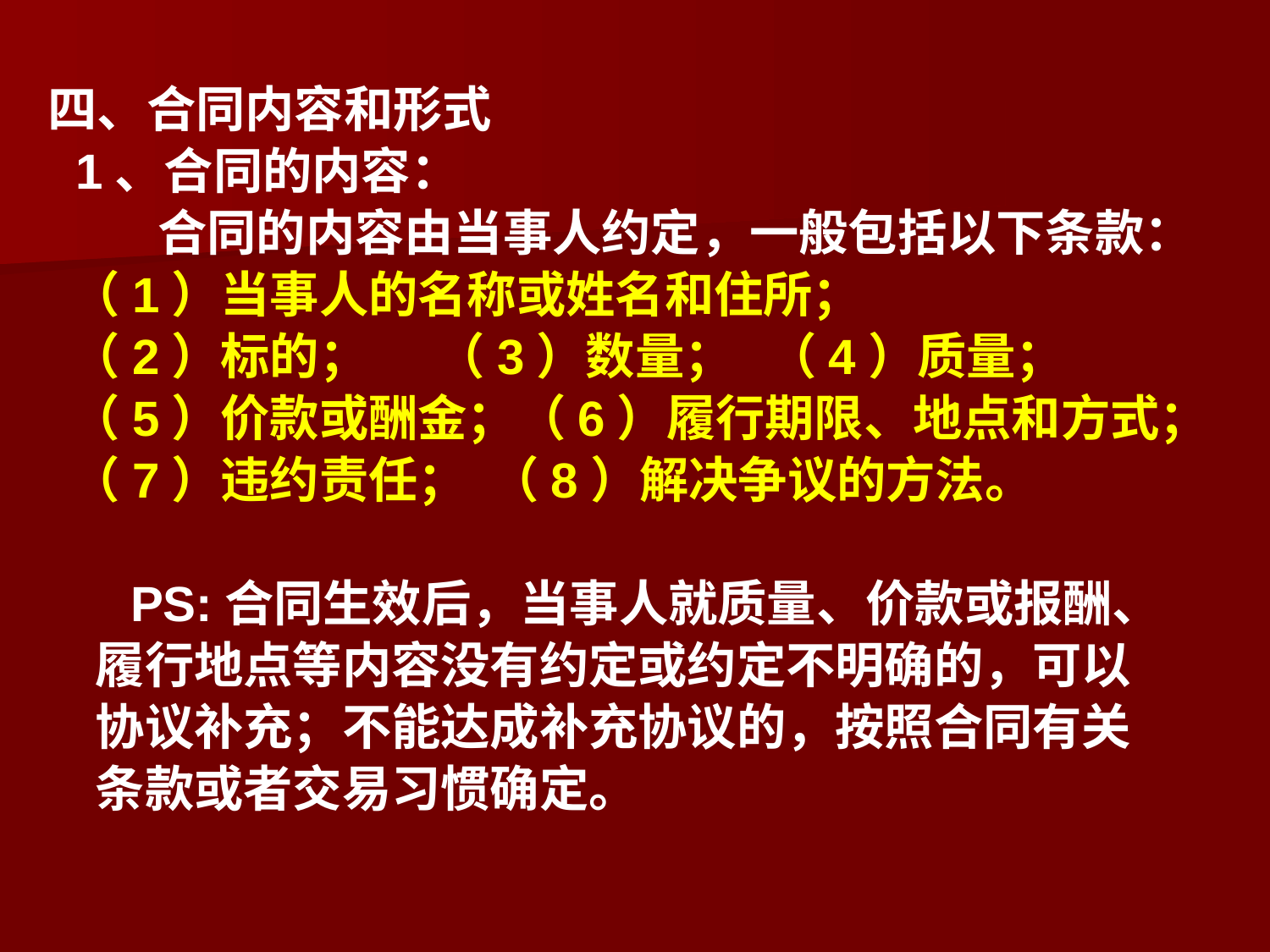

四、合同内容和形式
  1、合同的内容：
　　 合同的内容由当事人约定，一般包括以下条款：
 （1）当事人的名称或姓名和住所；
 （2）标的；      （3）数量；   （4）质量；
 （5）价款或酬金；（6）履行期限、地点和方式；
 （7）违约责任；  （8）解决争议的方法。

      PS:合同生效后，当事人就质量、价款或报酬、履行地点等内容没有约定或约定不明确的，可以协议补充；不能达成补充协议的，按照合同有关条款或者交易习惯确定。
1